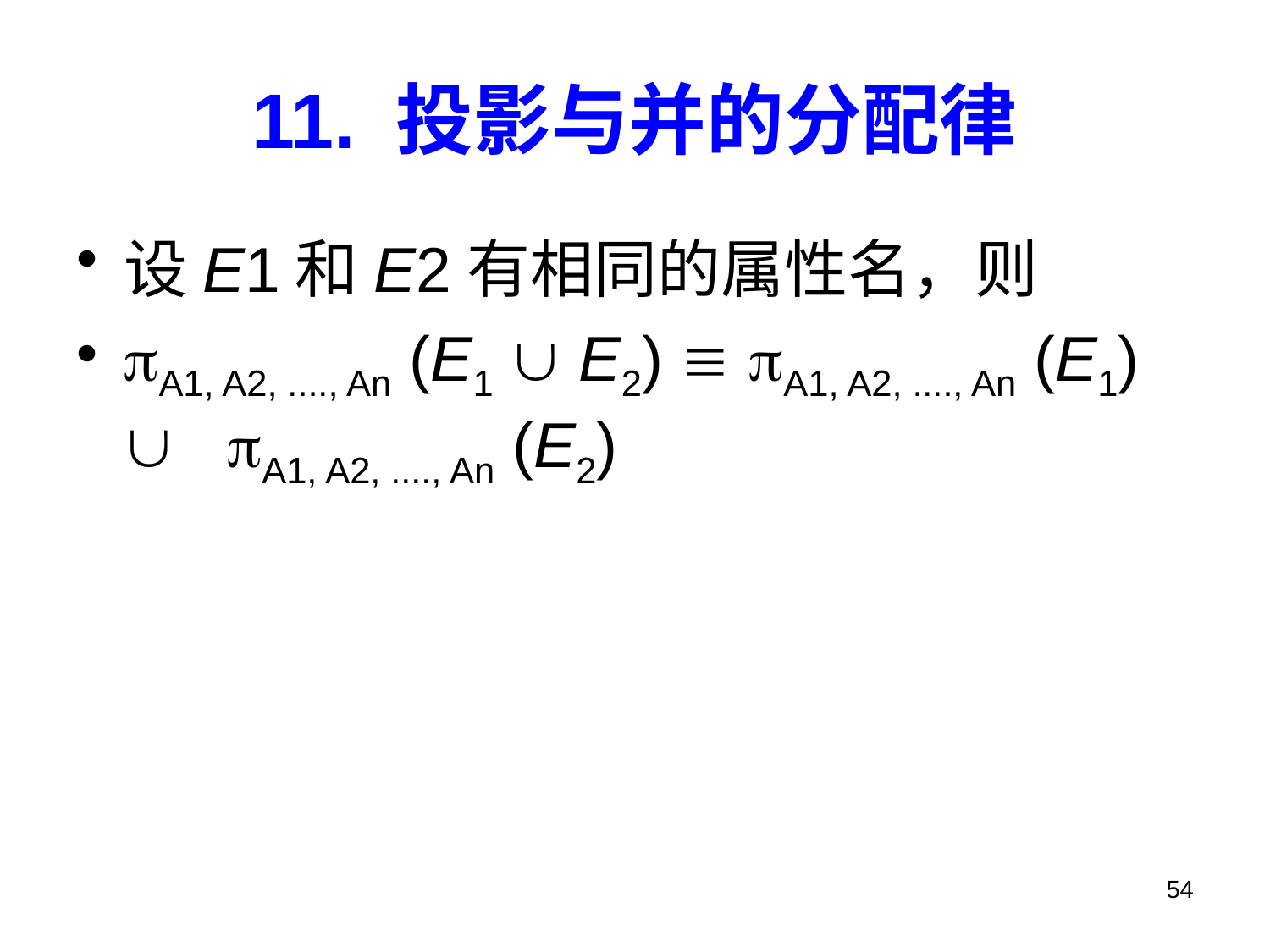

# 11. 投影与并的分配律
设E1和E2有相同的属性名，则
πA1, A2, ...., An (E1 ∪ E2) ≡ πA1, A2, ...., An (E1) ∪   πA1, A2, ...., An (E2)

54